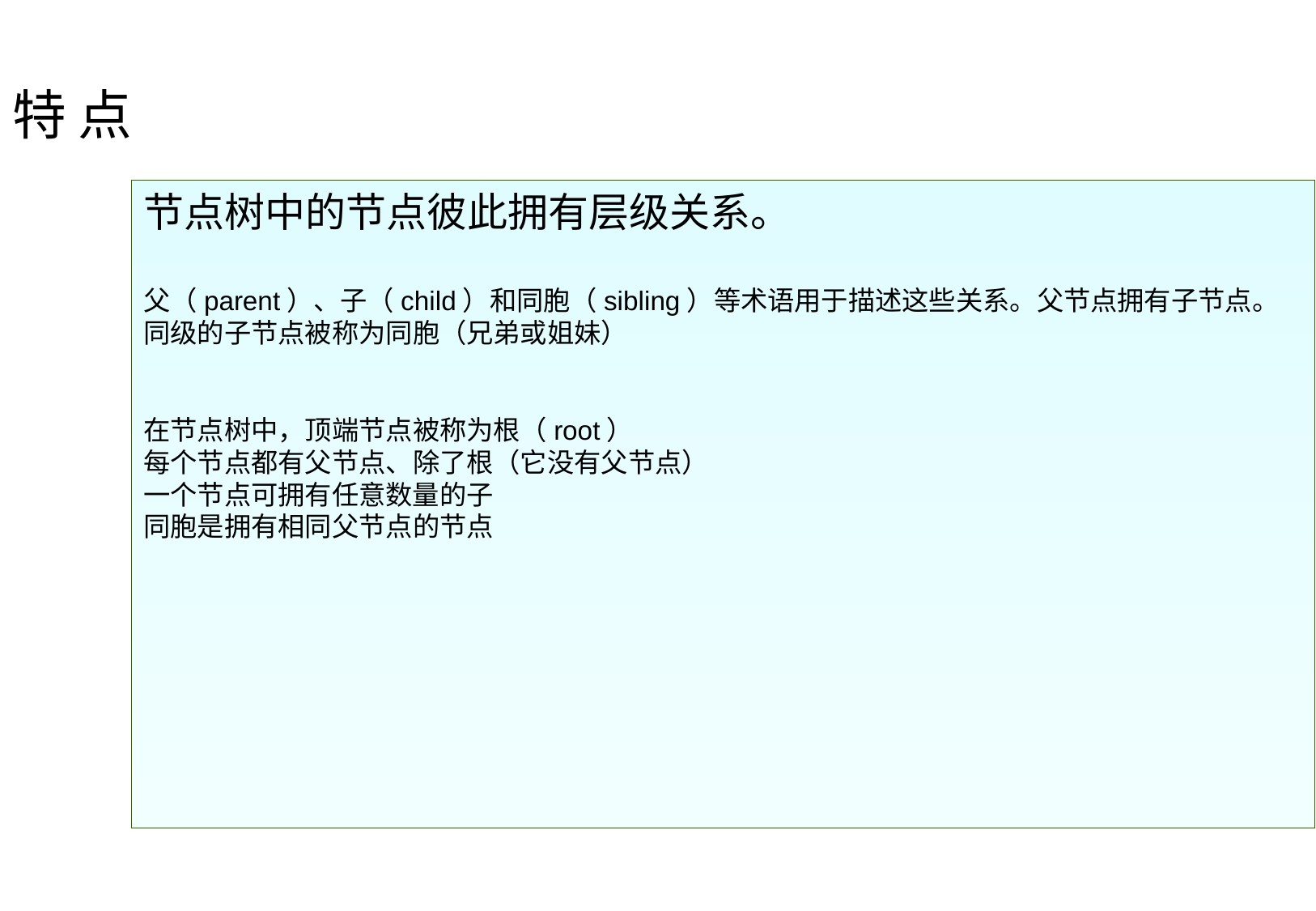

特 点
节点树中的节点彼此拥有层级关系。

父（parent）、子（child）和同胞（sibling）等术语用于描述这些关系。父节点拥有子节点。同级的子节点被称为同胞（兄弟或姐妹）

在节点树中，顶端节点被称为根（root）
每个节点都有父节点、除了根（它没有父节点）
一个节点可拥有任意数量的子
同胞是拥有相同父节点的节点